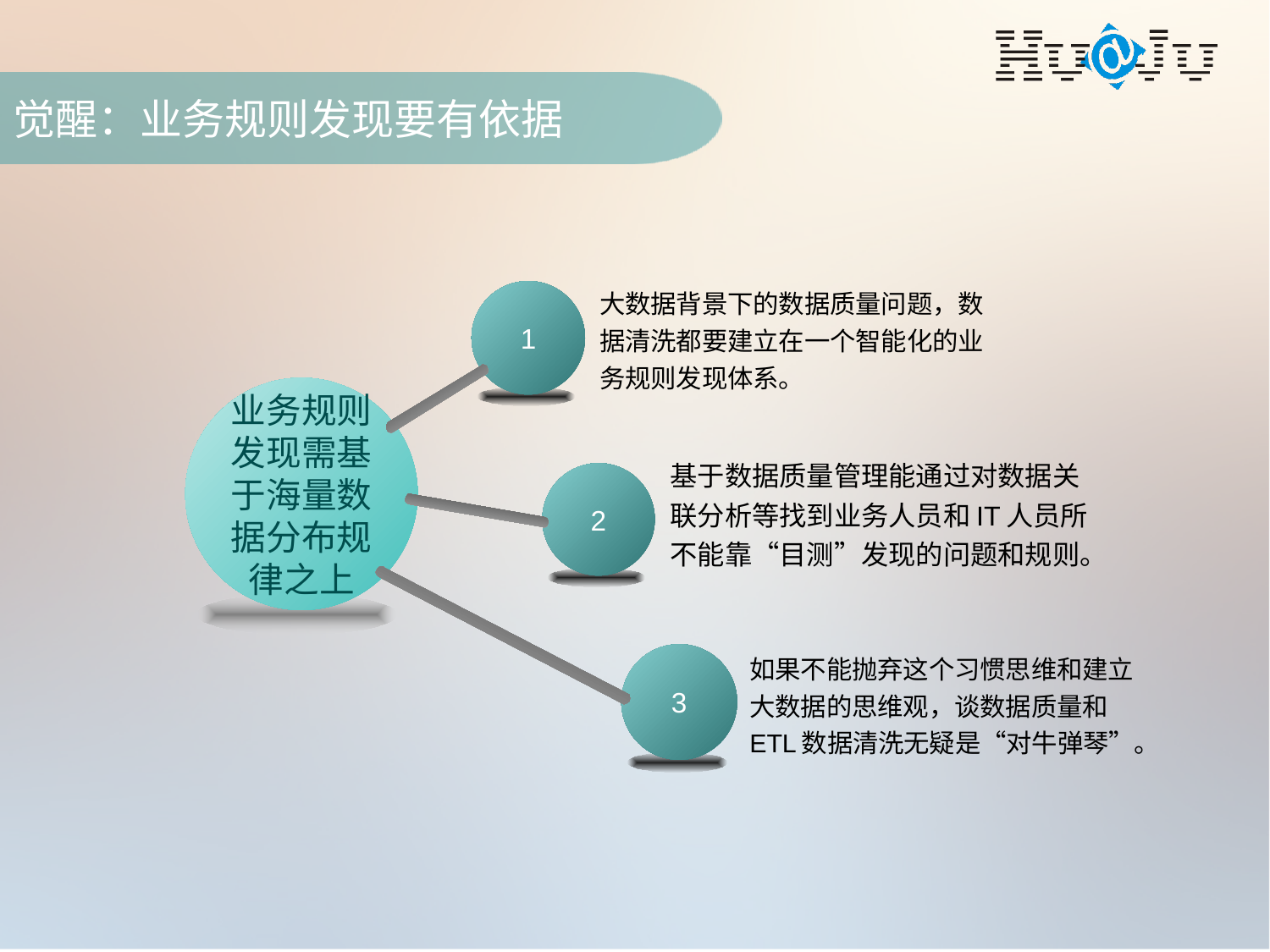

# 觉醒：业务规则发现要有依据
大数据背景下的数据质量问题，数据清洗都要建立在一个智能化的业务规则发现体系。
1

业务规则发现需基于海量数据分布规律之上

基于数据质量管理能通过对数据关联分析等找到业务人员和IT人员所不能靠“目测”发现的问题和规则。
2

3
如果不能抛弃这个习惯思维和建立大数据的思维观，谈数据质量和ETL数据清洗无疑是“对牛弹琴”。